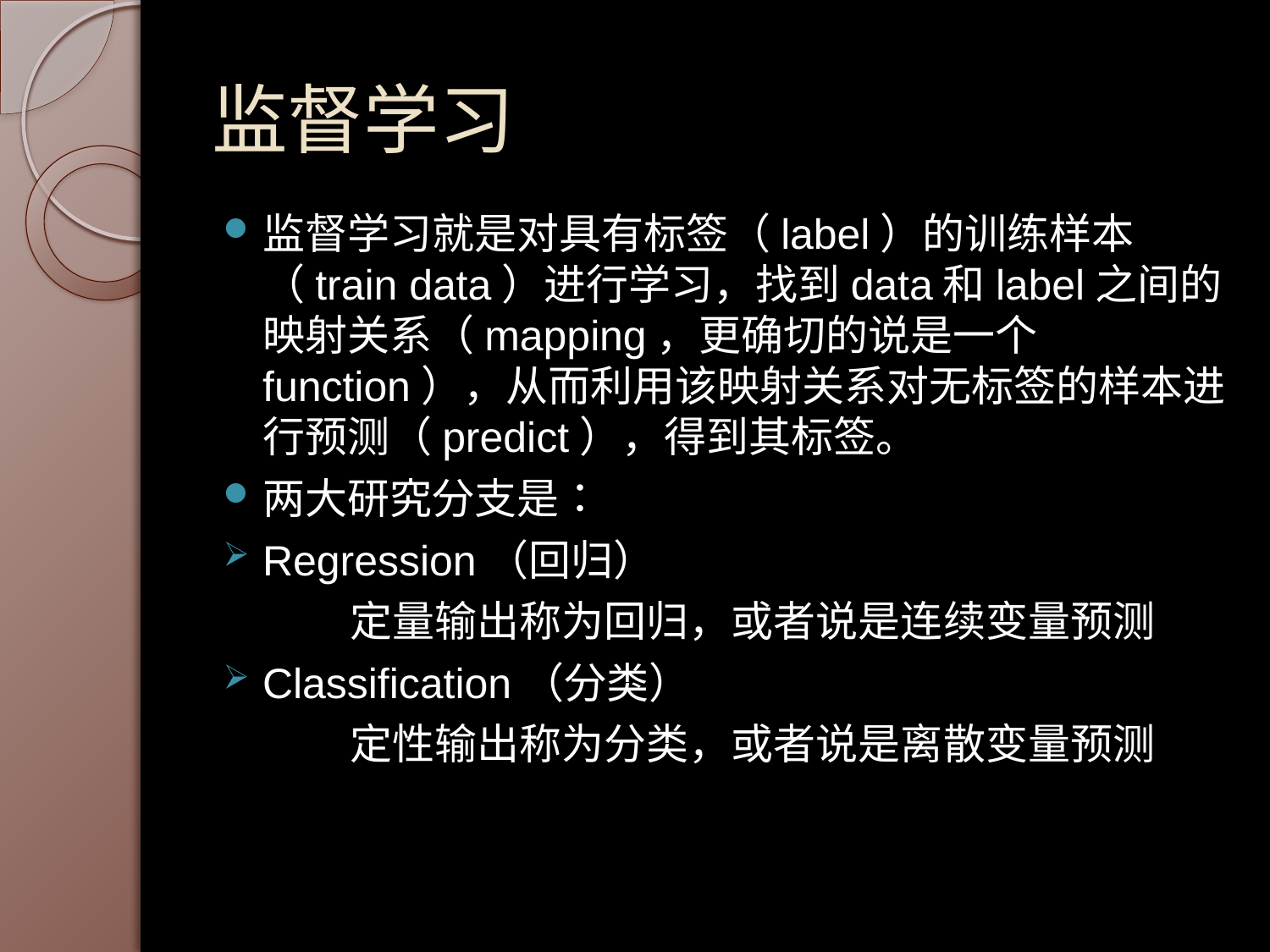

# 监督学习
监督学习就是对具有标签（label）的训练样本（train data）进行学习，找到data和label之间的映射关系（mapping，更确切的说是一个function），从而利用该映射关系对无标签的样本进行预测（predict），得到其标签。
两大研究分支是：
Regression（回归）
	定量输出称为回归，或者说是连续变量预测
Classification（分类）
	定性输出称为分类，或者说是离散变量预测